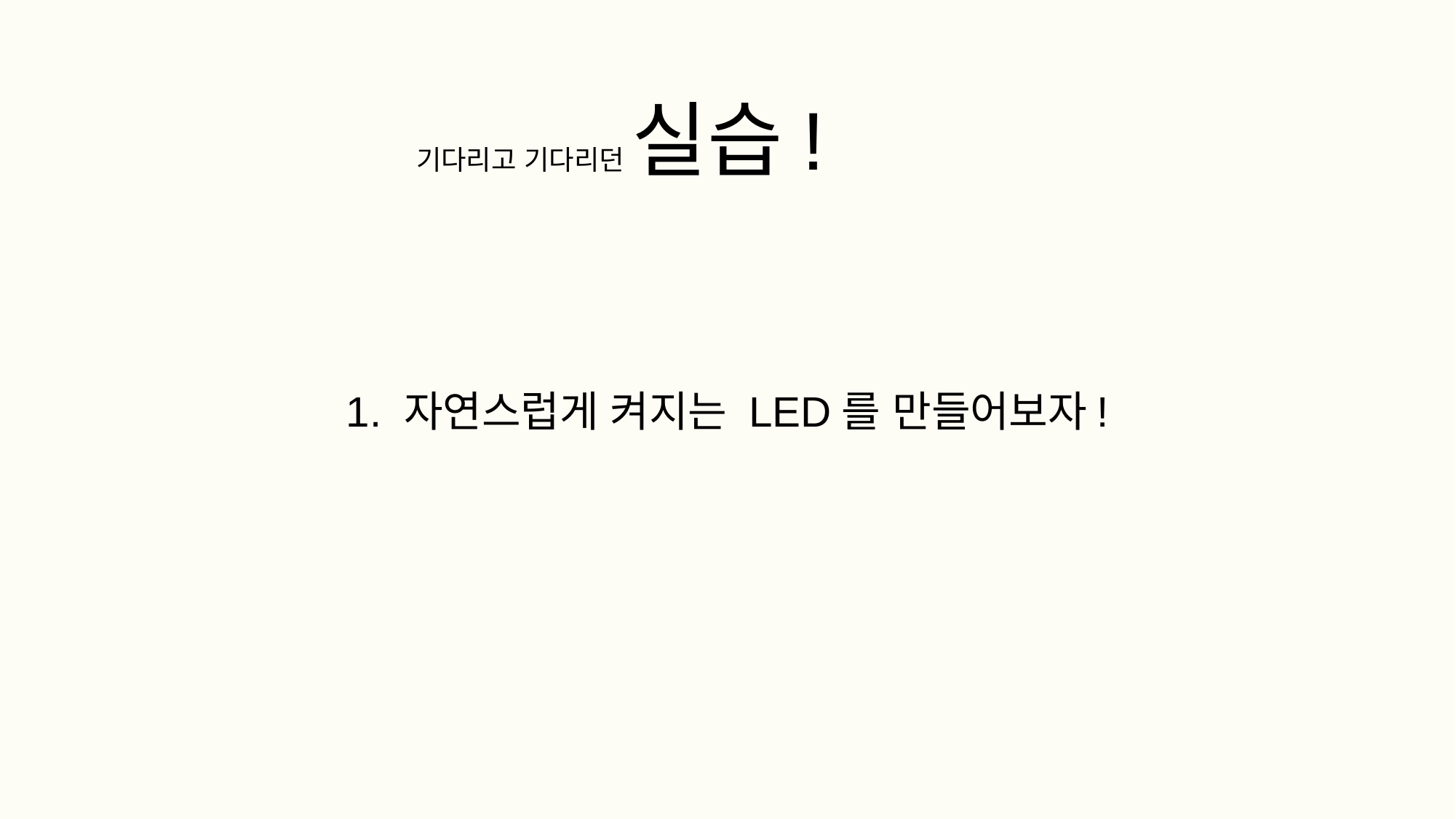

기다리고 기다리던 실습!
1. 자연스럽게 켜지는 LED를 만들어보자!